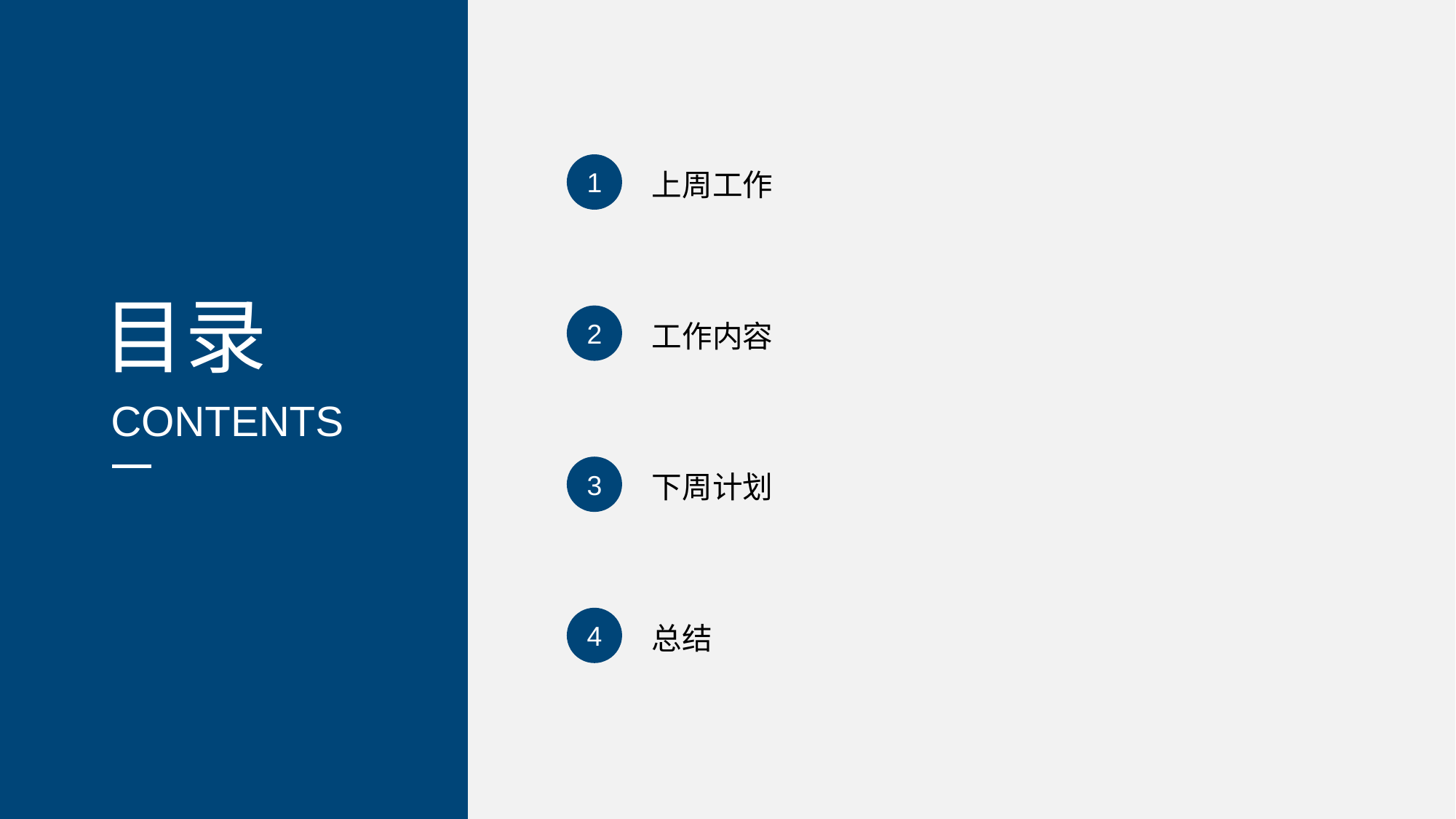

1
2
3
4
上周工作
工作内容
下周计划
总结
目录
CONTENTS